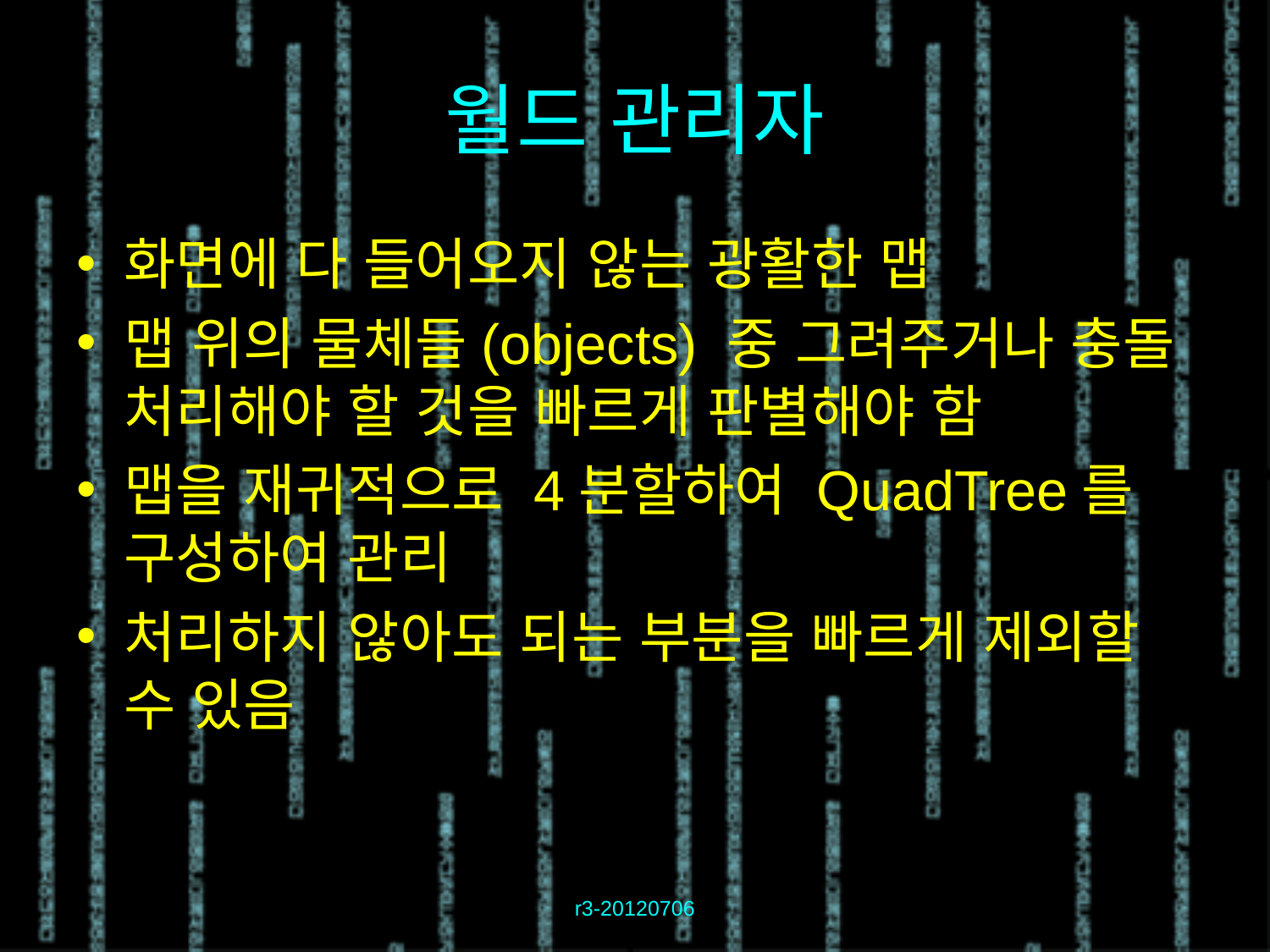

# 월드 관리자
화면에 다 들어오지 않는 광활한 맵
맵 위의 물체들(objects) 중 그려주거나 충돌 처리해야 할 것을 빠르게 판별해야 함
맵을 재귀적으로 4분할하여 QuadTree를 구성하여 관리
처리하지 않아도 되는 부분을 빠르게 제외할 수 있음
r3-20120706